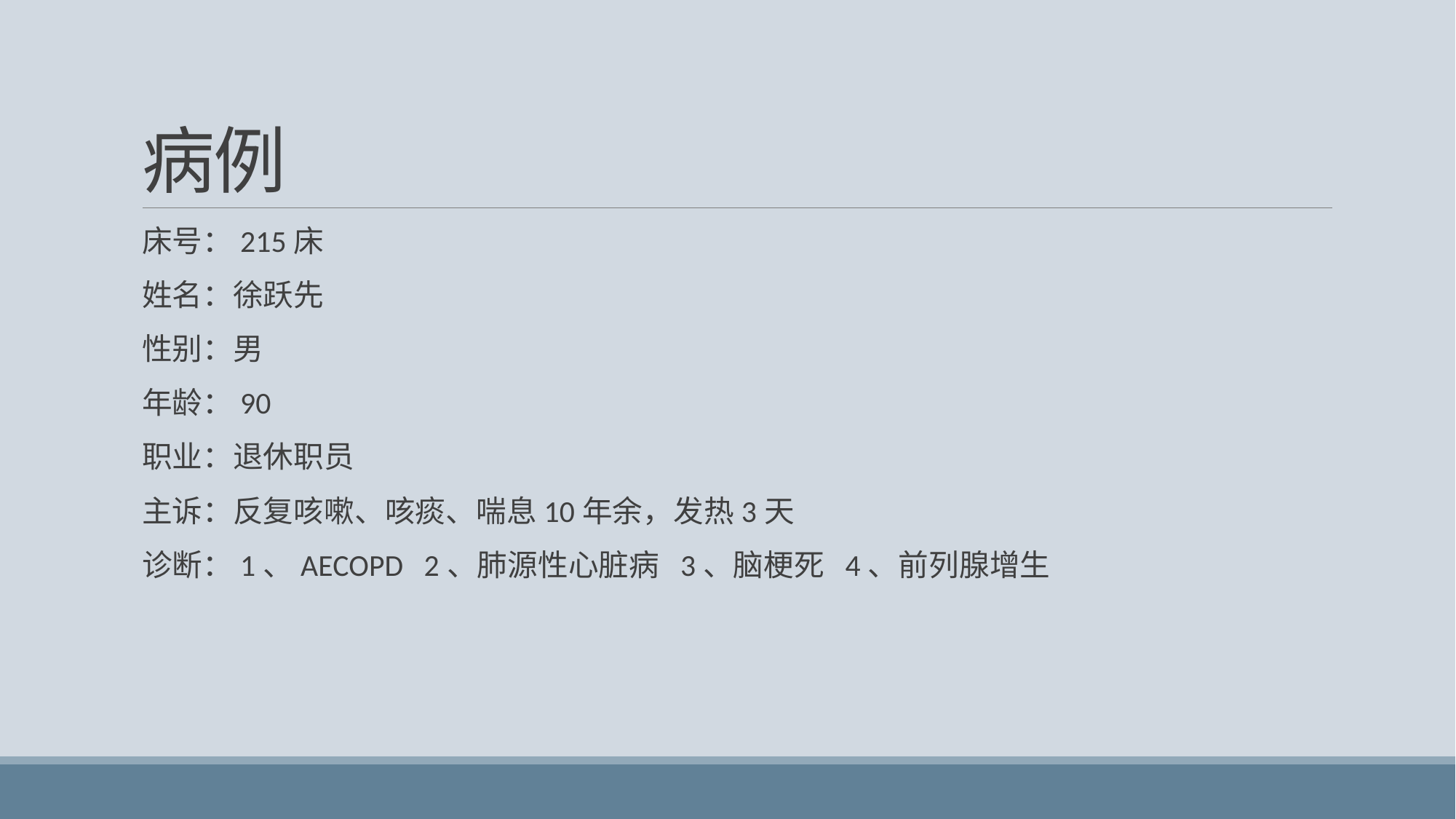

# 病例
床号：215床
姓名：徐跃先
性别：男
年龄：90
职业：退休职员
主诉：反复咳嗽、咳痰、喘息10年余，发热3天
诊断：1、AECOPD   2、肺源性心脏病  3、脑梗死  4、前列腺增生